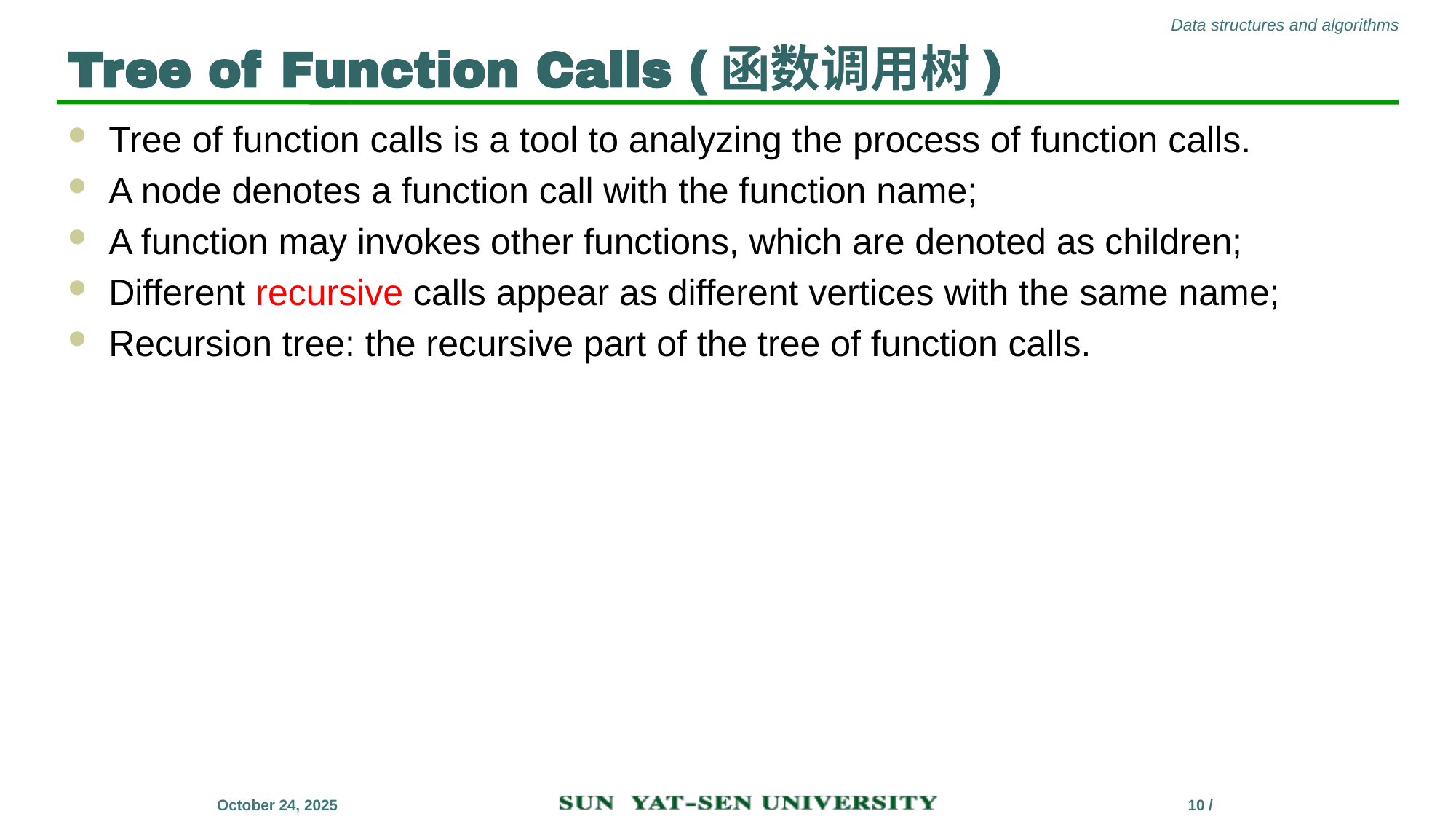

# Tree of Function Calls (函数调用树)
Tree of function calls is a tool to analyzing the process of function calls.
A node denotes a function call with the function name;
A function may invokes other functions, which are denoted as children;
Different recursive calls appear as different vertices with the same name;
Recursion tree: the recursive part of the tree of function calls.